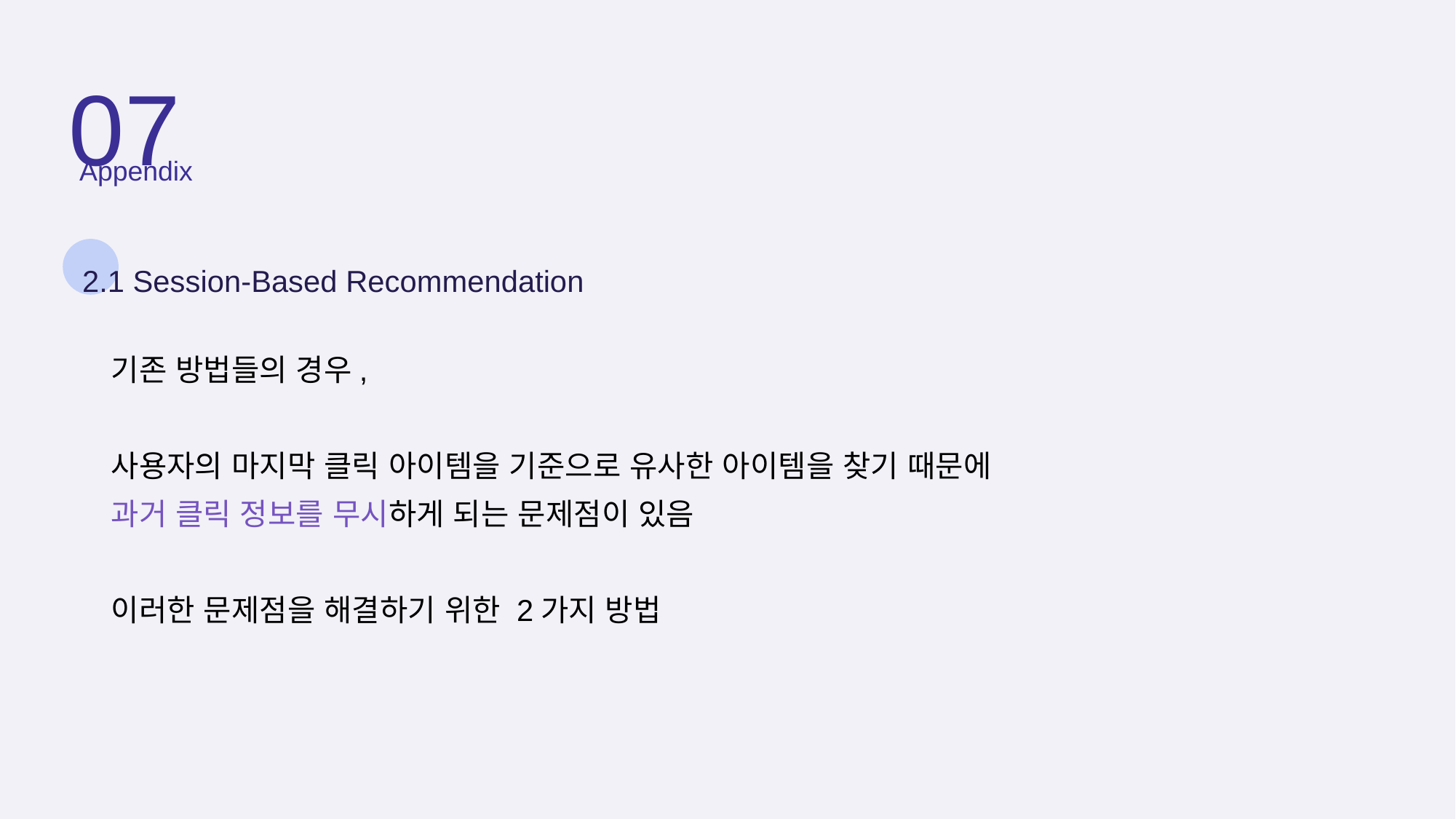

07
 Appendix
2.1 Session-Based Recommendation

기존 방법들의 경우,

사용자의 마지막 클릭 아이템을 기준으로 유사한 아이템을 찾기 때문에
과거 클릭 정보를 무시하게 되는 문제점이 있음

이러한 문제점을 해결하기 위한 2가지 방법